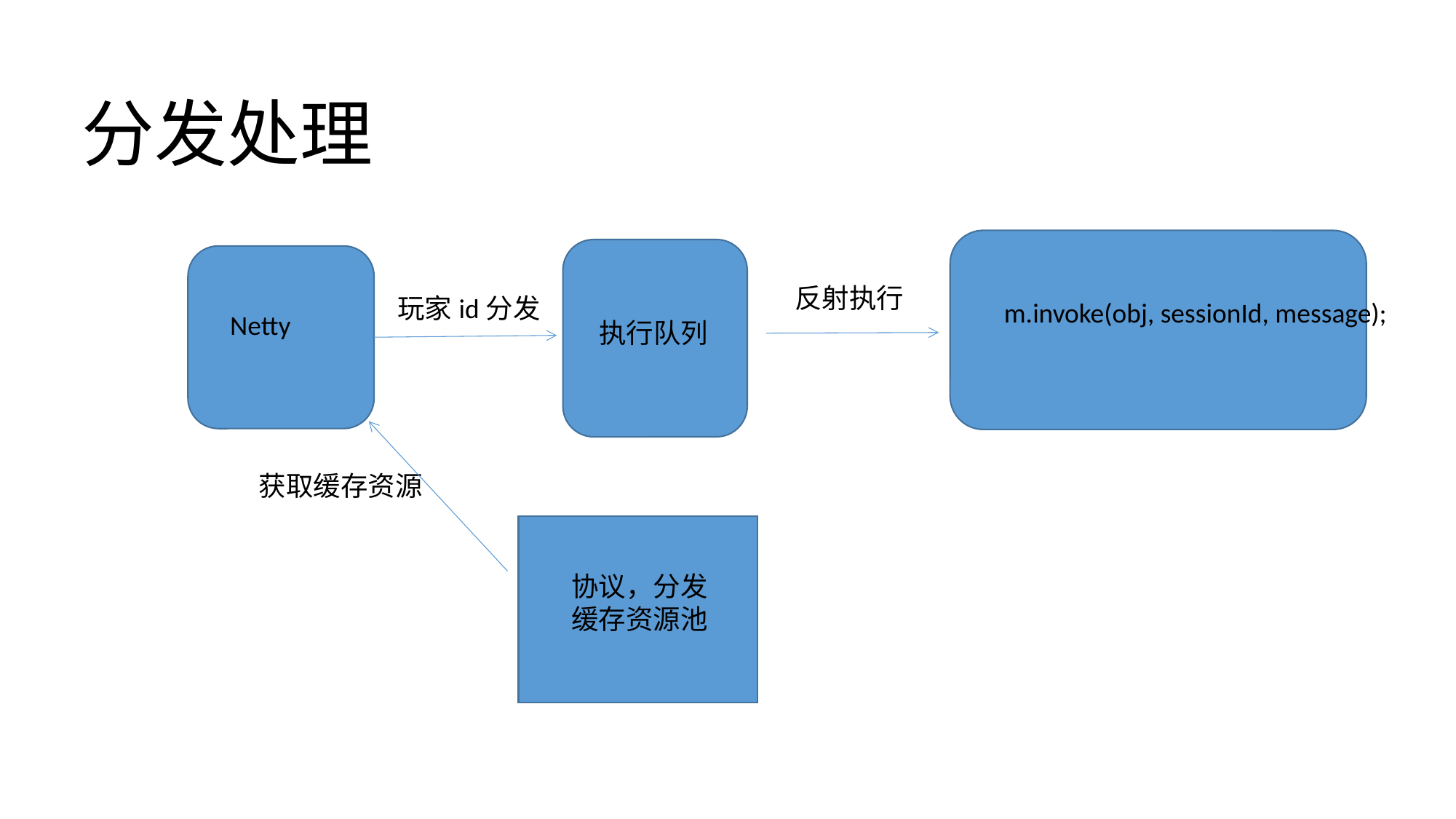

分发处理

反射执行
玩家id分发
m.invoke(obj, sessionId, message);
   Netty
执行队列
获取缓存资源

协议，分发缓存资源池